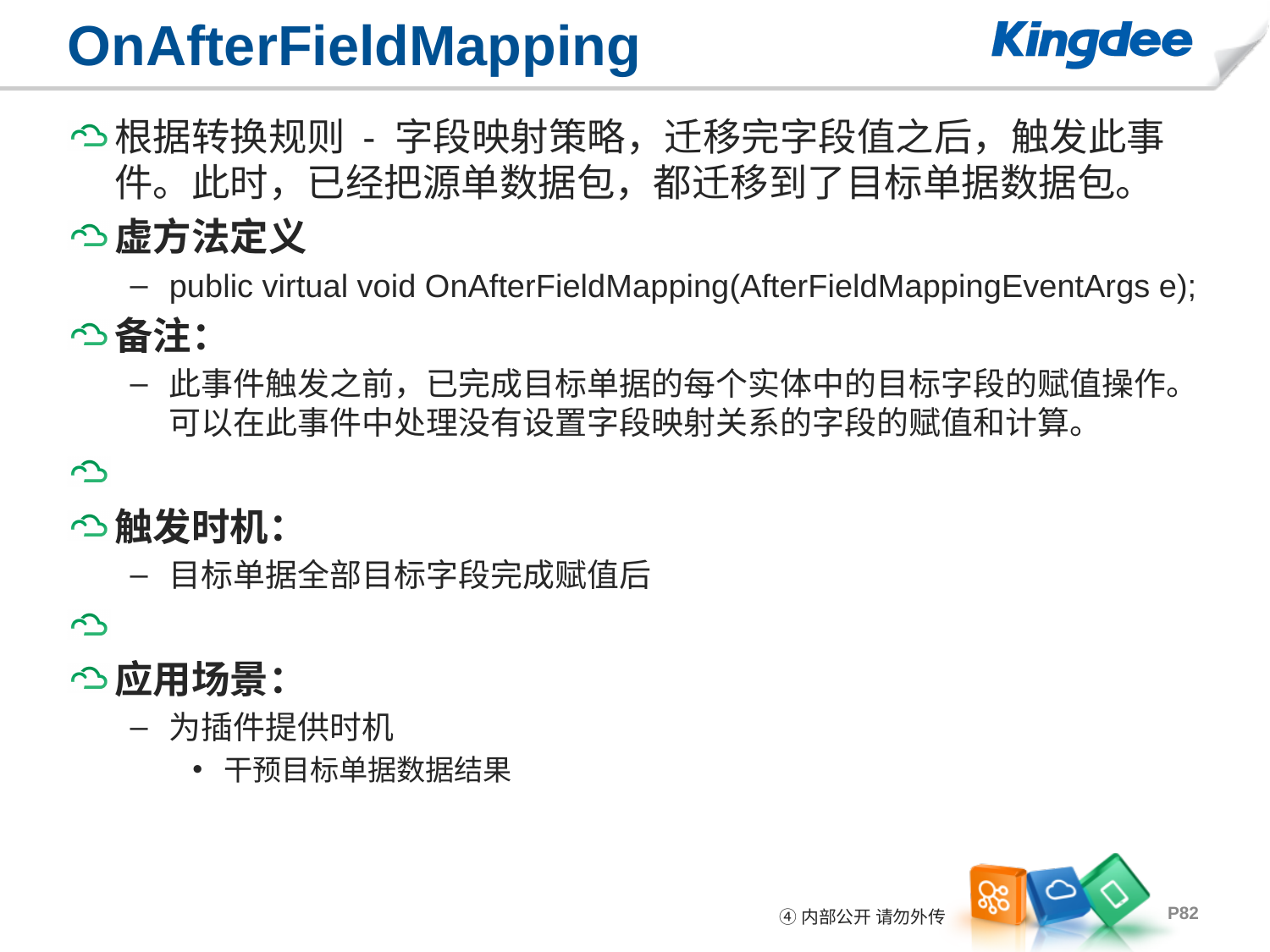

# OnAfterFieldMapping
根据转换规则 - 字段映射策略，迁移完字段值之后，触发此事件。此时，已经把源单数据包，都迁移到了目标单据数据包。
虚方法定义
public virtual void OnAfterFieldMapping(AfterFieldMappingEventArgs e);
备注：
此事件触发之前，已完成目标单据的每个实体中的目标字段的赋值操作。可以在此事件中处理没有设置字段映射关系的字段的赋值和计算。

触发时机：
目标单据全部目标字段完成赋值后

应用场景：
为插件提供时机
干预目标单据数据结果